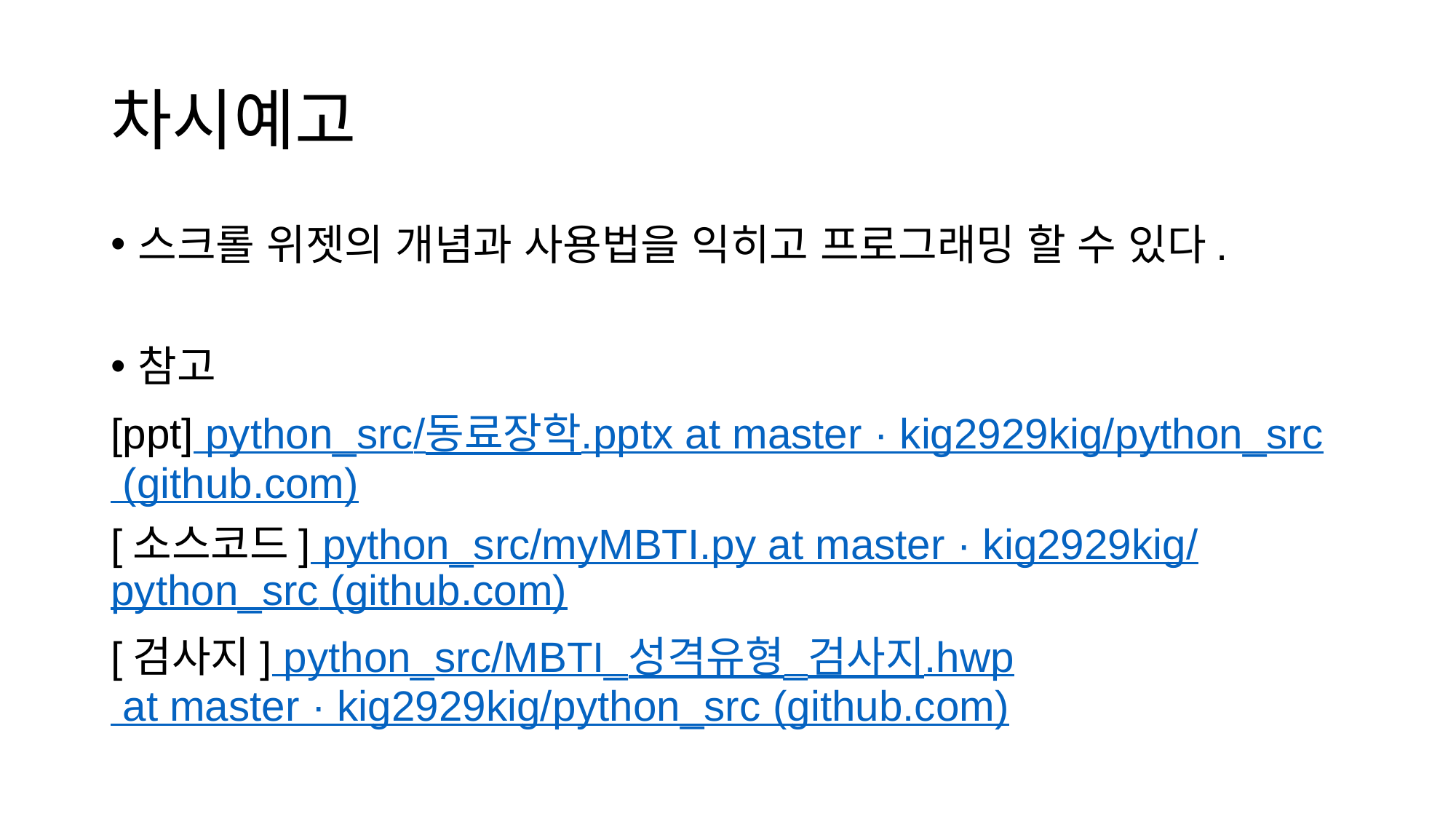

# 차시예고
스크롤 위젯의 개념과 사용법을 익히고 프로그래밍 할 수 있다.

참고
[ppt] python_src/동료장학.pptx at master · kig2929kig/python_src (github.com)
[소스코드] python_src/myMBTI.py at master · kig2929kig/python_src (github.com)
[검사지] python_src/MBTI_성격유형_검사지.hwp at master · kig2929kig/python_src (github.com)